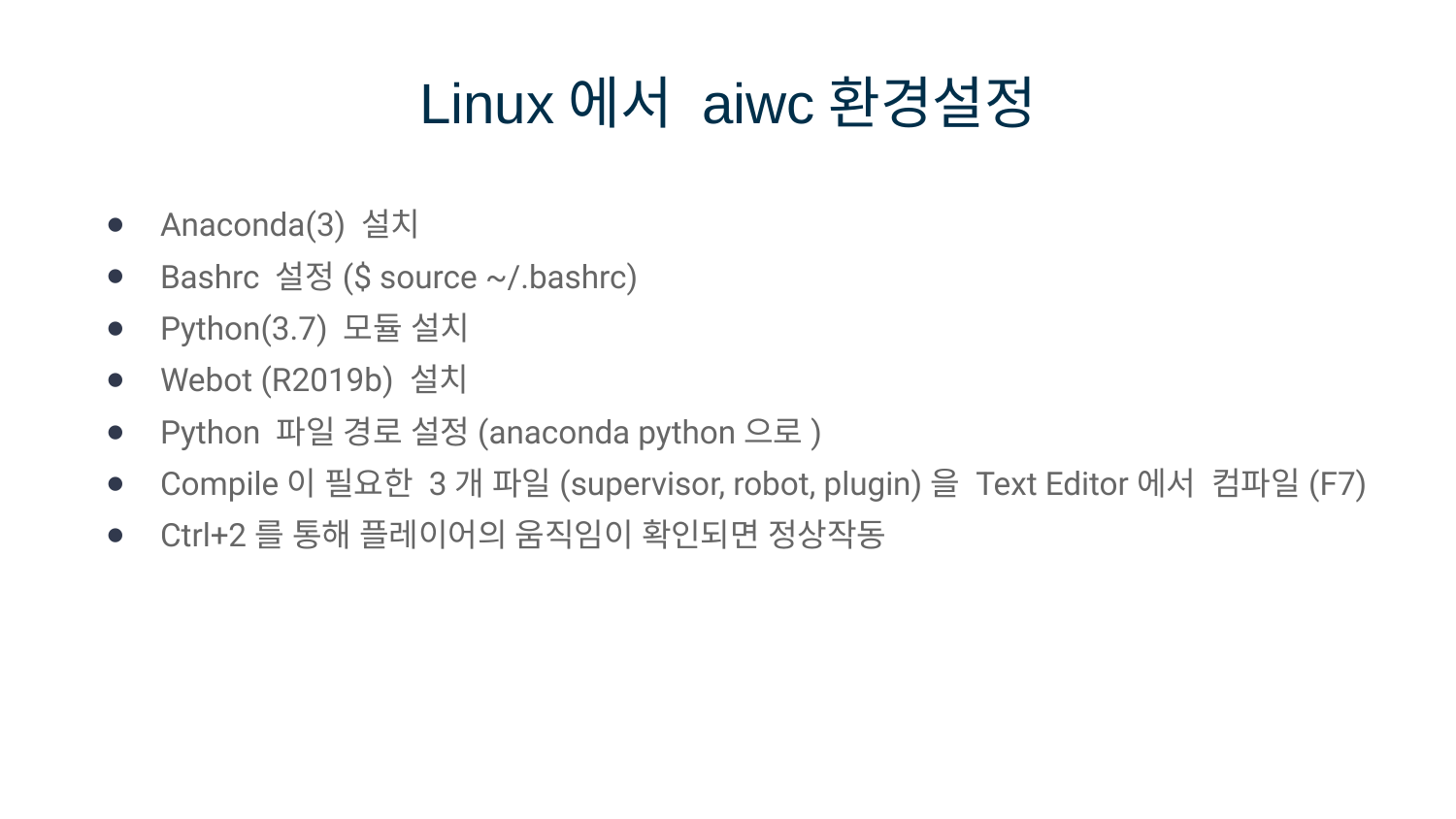

# Linux에서 aiwc환경설정
Anaconda(3) 설치
Bashrc 설정($ source ~/.bashrc)
Python(3.7) 모듈 설치
Webot (R2019b) 설치
Python 파일 경로 설정(anaconda python으로)
Compile이 필요한 3개 파일(supervisor, robot, plugin)을 Text Editor에서  컴파일(F7)
Ctrl+2를 통해 플레이어의 움직임이 확인되면 정상작동